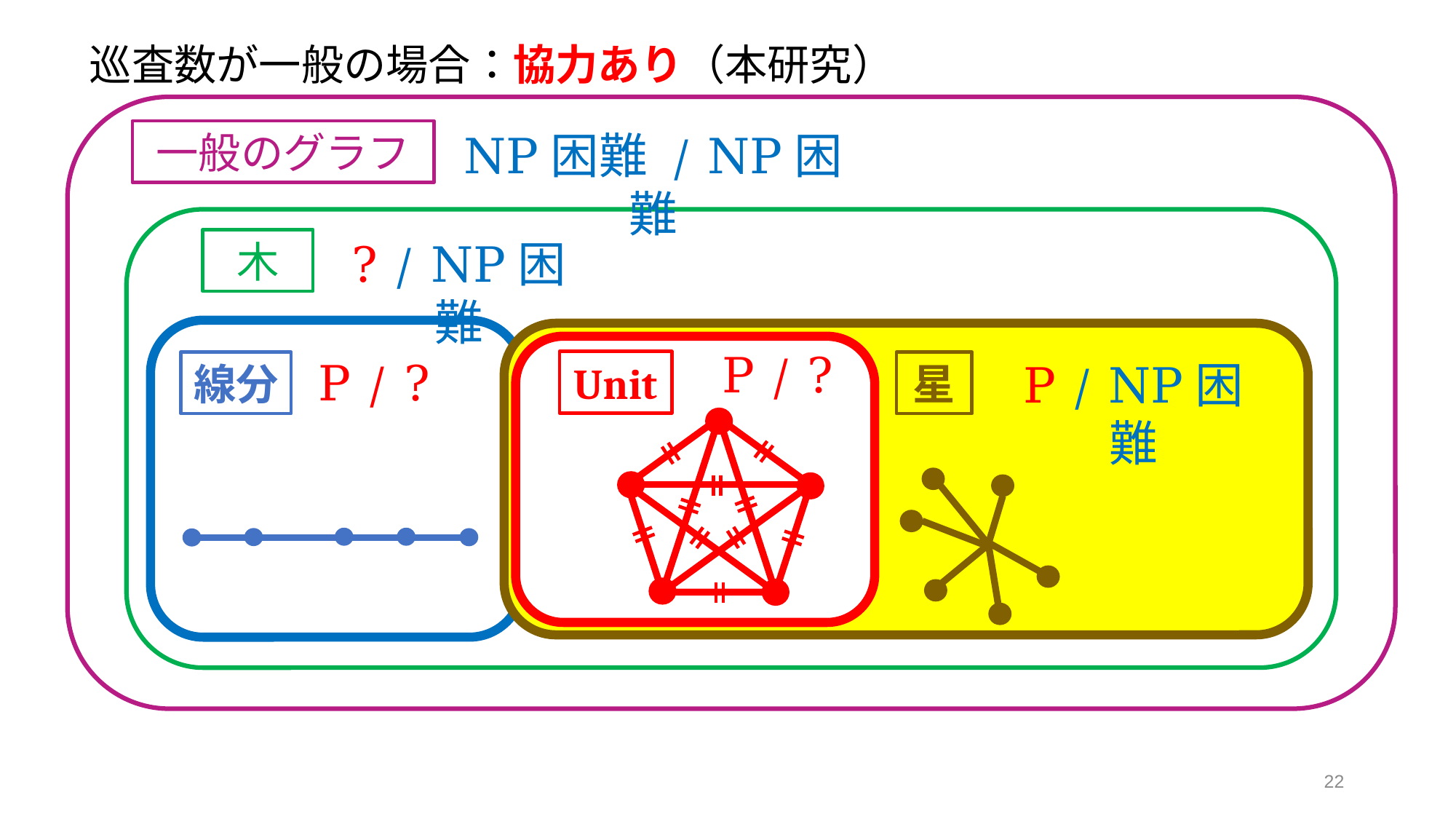

巡査数が一般の場合：協力あり（本研究）

一般のグラフ
NP困難 / NP困難

木
? / NP困難

P / ?
P / ?
P / NP困難
Unit
線分
星

22